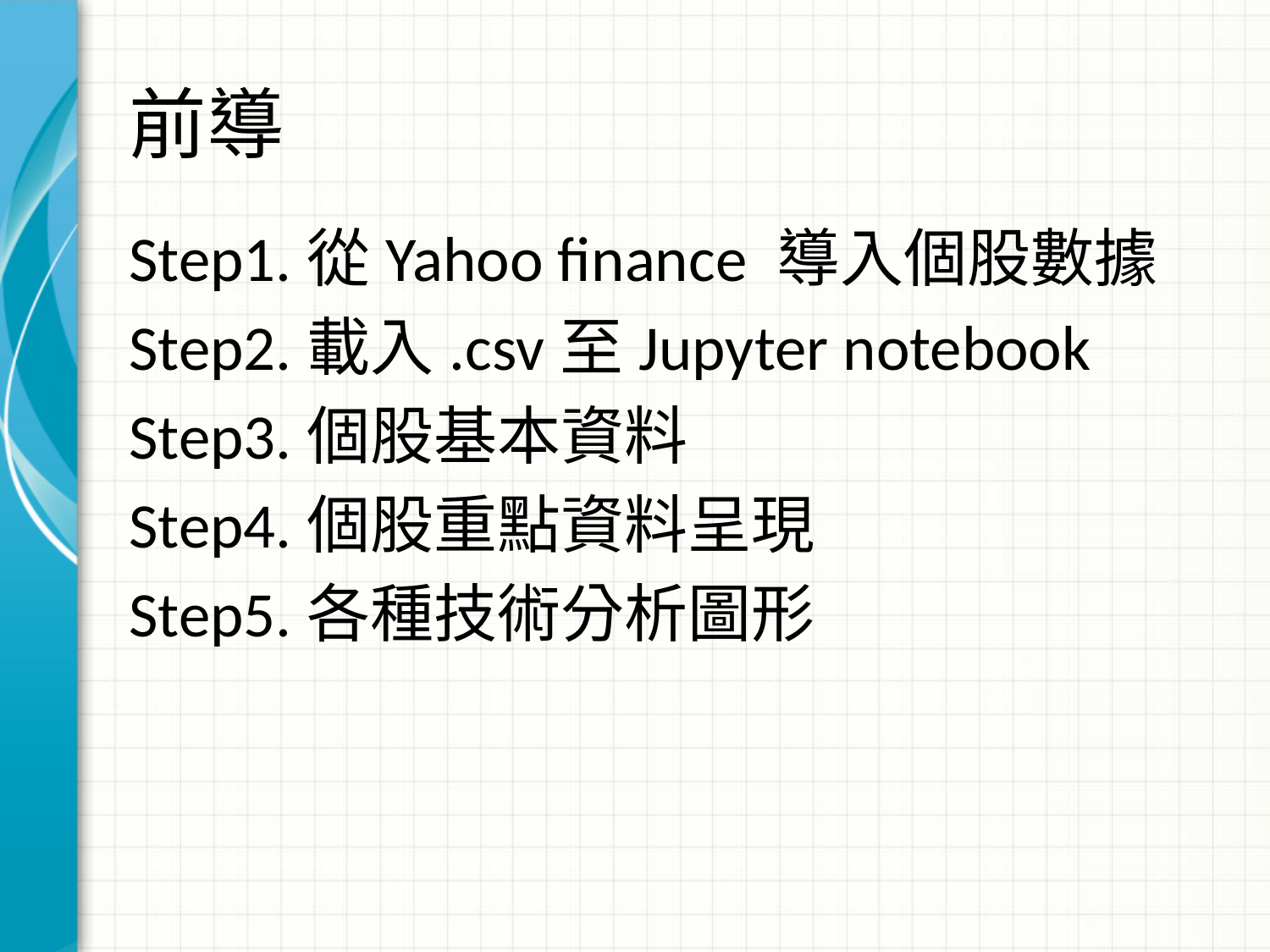

# 前導
Step1.從Yahoo finance 導入個股數據
Step2.載入.csv至Jupyter notebook
Step3.個股基本資料
Step4.個股重點資料呈現
Step5.各種技術分析圖形